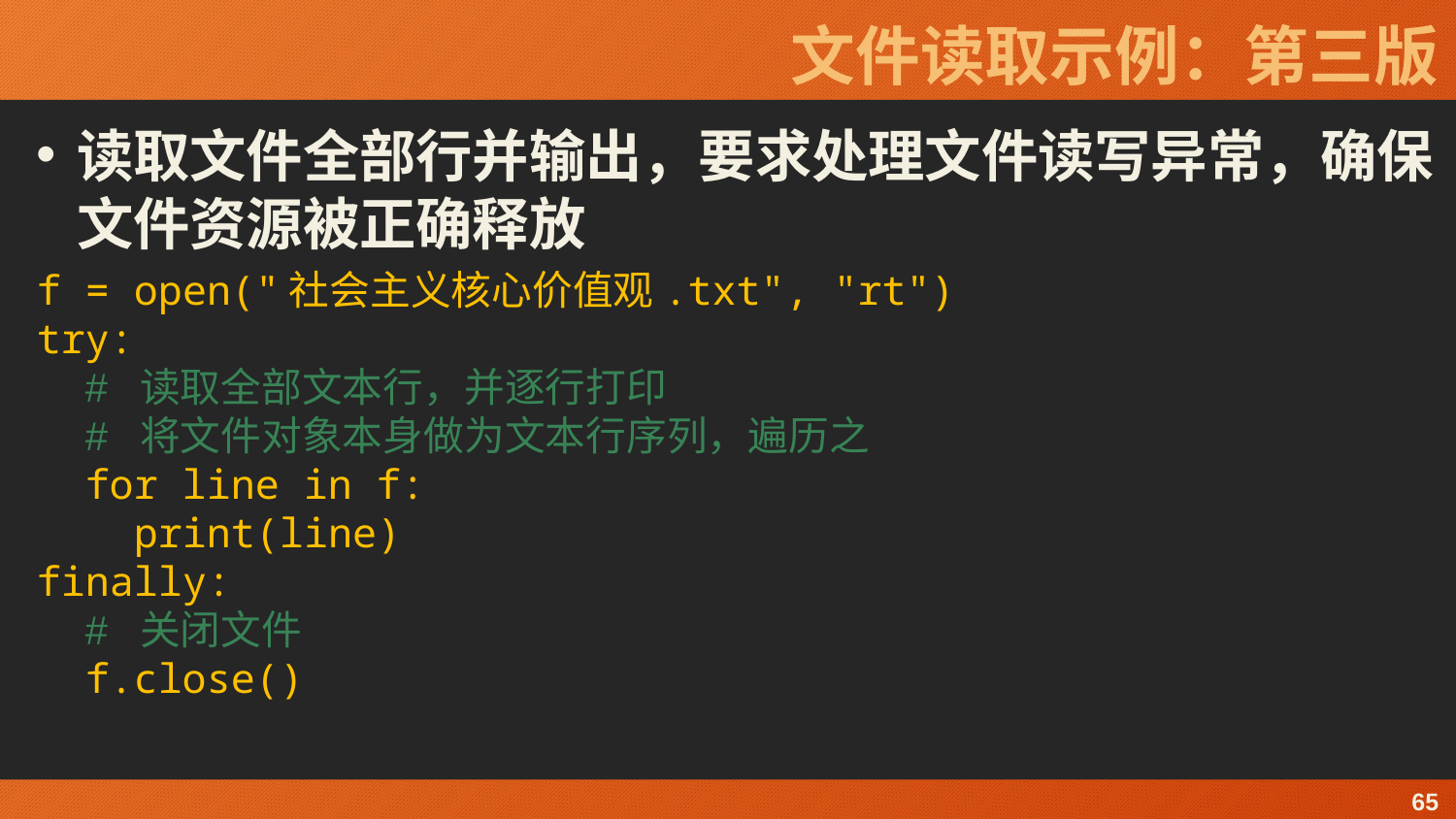

# 文件读取示例：第三版
读取文件全部行并输出，要求处理文件读写异常，确保文件资源被正确释放
f = open("社会主义核心价值观.txt", "rt")
try:
  #  读取全部文本行，并逐行打印
  #  将文件对象本身做为文本行序列，遍历之
  for line in f:
    print(line)
finally:
  #  关闭文件
  f.close()
65